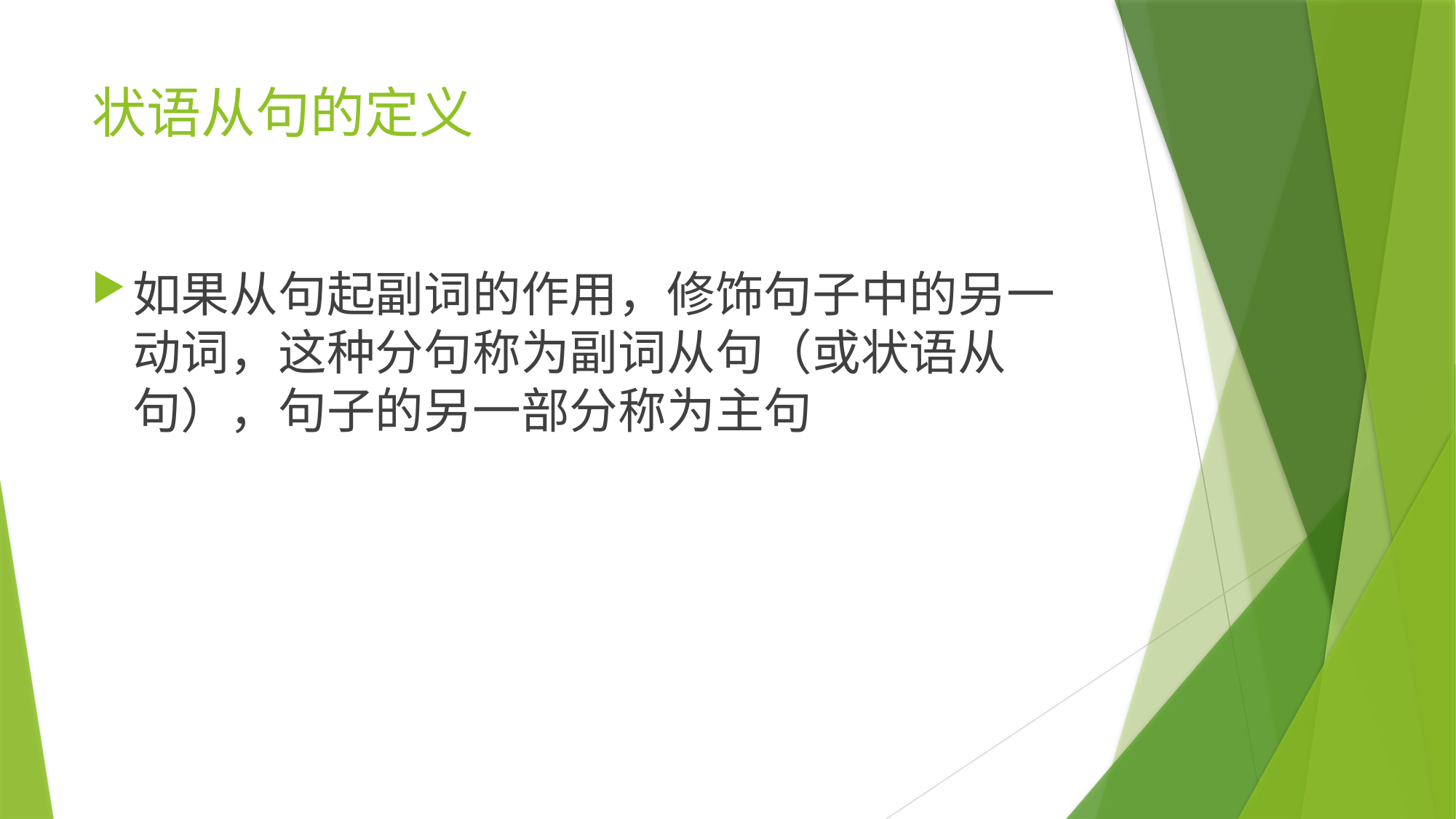

# 状语从句的定义
如果从句起副词的作用，修饰句子中的另一动词，这种分句称为副词从句（或状语从句），句子的另一部分称为主句